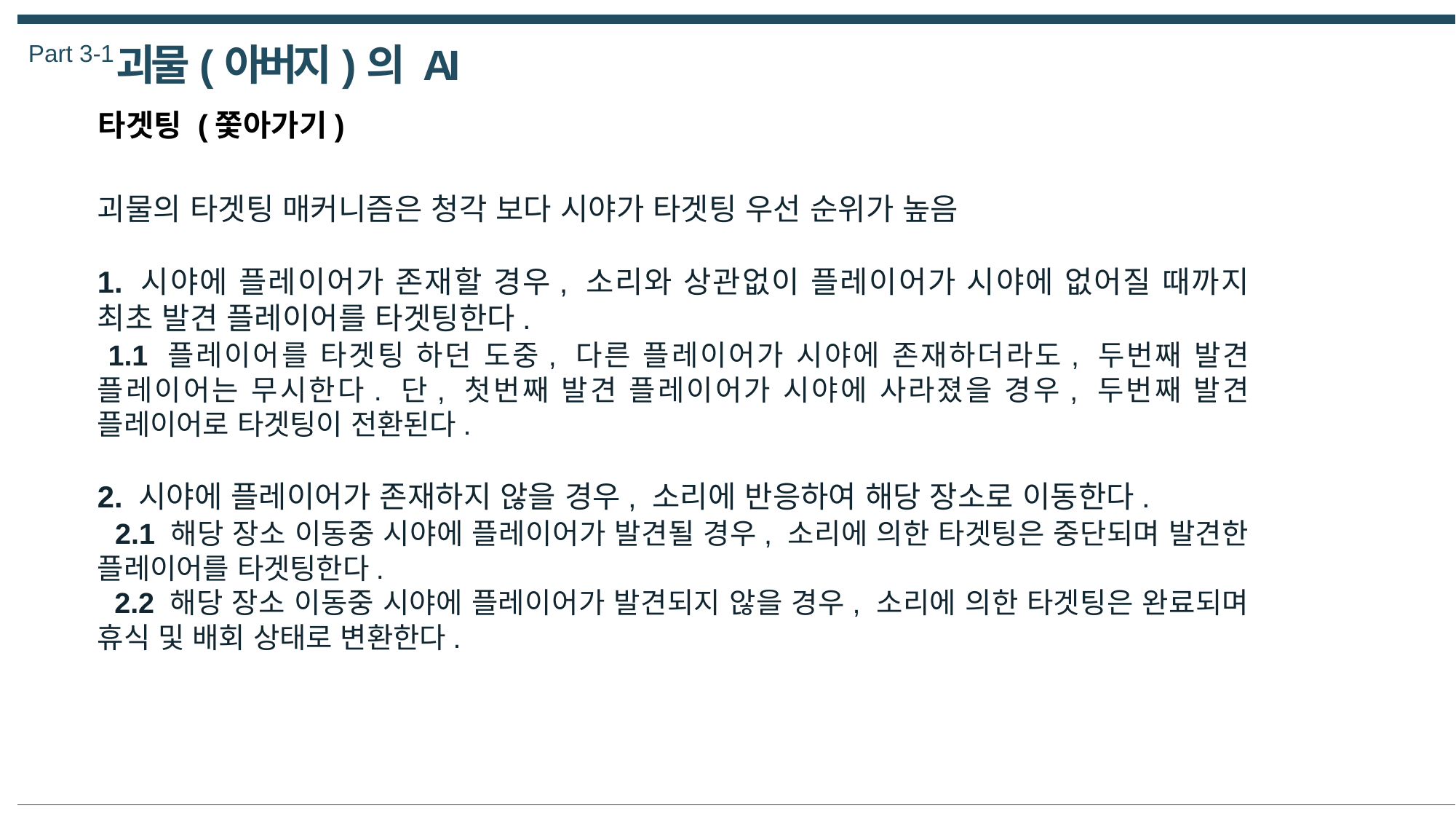

Part 3-1
괴물(아버지)의 AI
타겟팅 (쫓아가기)
괴물의 타겟팅 매커니즘은 청각 보다 시야가 타겟팅 우선 순위가 높음

1. 시야에 플레이어가 존재할 경우, 소리와 상관없이 플레이어가 시야에 없어질 때까지 최초 발견 플레이어를 타겟팅한다.
 1.1 플레이어를 타겟팅 하던 도중, 다른 플레이어가 시야에 존재하더라도, 두번째 발견 플레이어는 무시한다. 단, 첫번째 발견 플레이어가 시야에 사라졌을 경우, 두번째 발견 플레이어로 타겟팅이 전환된다.

2. 시야에 플레이어가 존재하지 않을 경우, 소리에 반응하여 해당 장소로 이동한다.
  2.1 해당 장소 이동중 시야에 플레이어가 발견될 경우, 소리에 의한 타겟팅은 중단되며 발견한 플레이어를 타겟팅한다.
  2.2 해당 장소 이동중 시야에 플레이어가 발견되지 않을 경우, 소리에 의한 타겟팅은 완료되며 휴식 및 배회 상태로 변환한다.